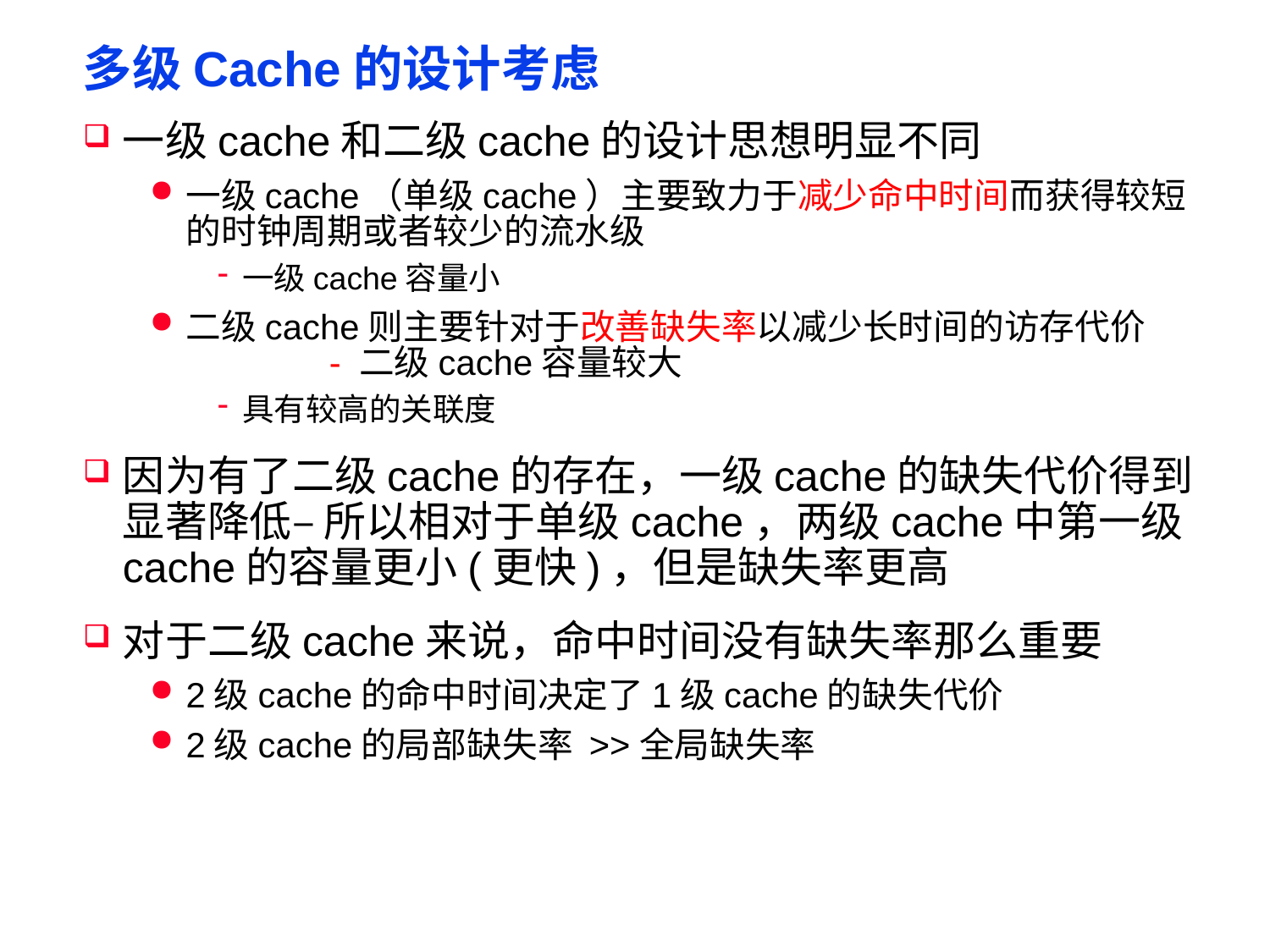

# 多级Cache的设计考虑
一级cache和二级cache的设计思想明显不同
一级cache（单级cache）主要致力于减少命中时间而获得较短的时钟周期或者较少的流水级
一级cache容量小
二级cache则主要针对于改善缺失率以减少长时间的访存代价 	 - 二级cache容量较大
具有较高的关联度
因为有了二级cache的存在，一级cache的缺失代价得到显著降低– 所以相对于单级cache，两级cache中第一级cache的容量更小(更快)，但是缺失率更高
对于二级cache来说，命中时间没有缺失率那么重要
2级cache的命中时间决定了1级cache的缺失代价
2级cache的局部缺失率 >>全局缺失率